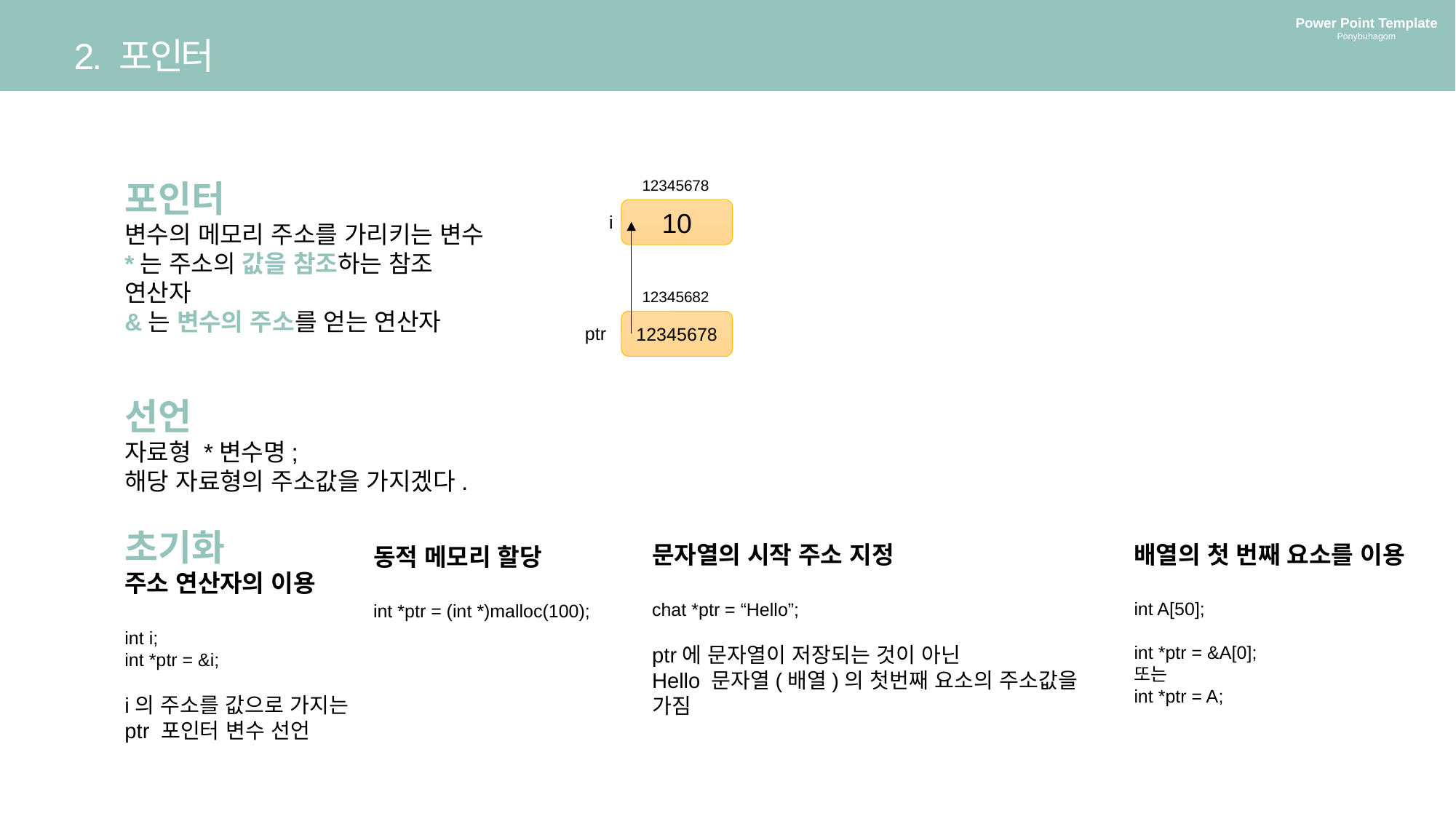

Power Point Template
Ponybuhagom
2. 포인터
포인터
변수의 메모리 주소를 가리키는 변수
*는 주소의 값을 참조하는 참조 연산자
&는 변수의 주소를 얻는 연산자

선언
자료형 *변수명;
해당 자료형의 주소값을 가지겠다.

초기화
주소 연산자의 이용

int i;
int *ptr = &i;

i의 주소를 값으로 가지는
ptr 포인터 변수 선언

12345678
10
i
12345682
12345678
ptr
배열의 첫 번째 요소를 이용

int A[50];

int *ptr = &A[0];
또는
int *ptr = A;

문자열의 시작 주소 지정

chat *ptr = “Hello”;

ptr에 문자열이 저장되는 것이 아닌
Hello 문자열(배열)의 첫번째 요소의 주소값을 가짐

동적 메모리 할당

int *ptr = (int *)malloc(100);